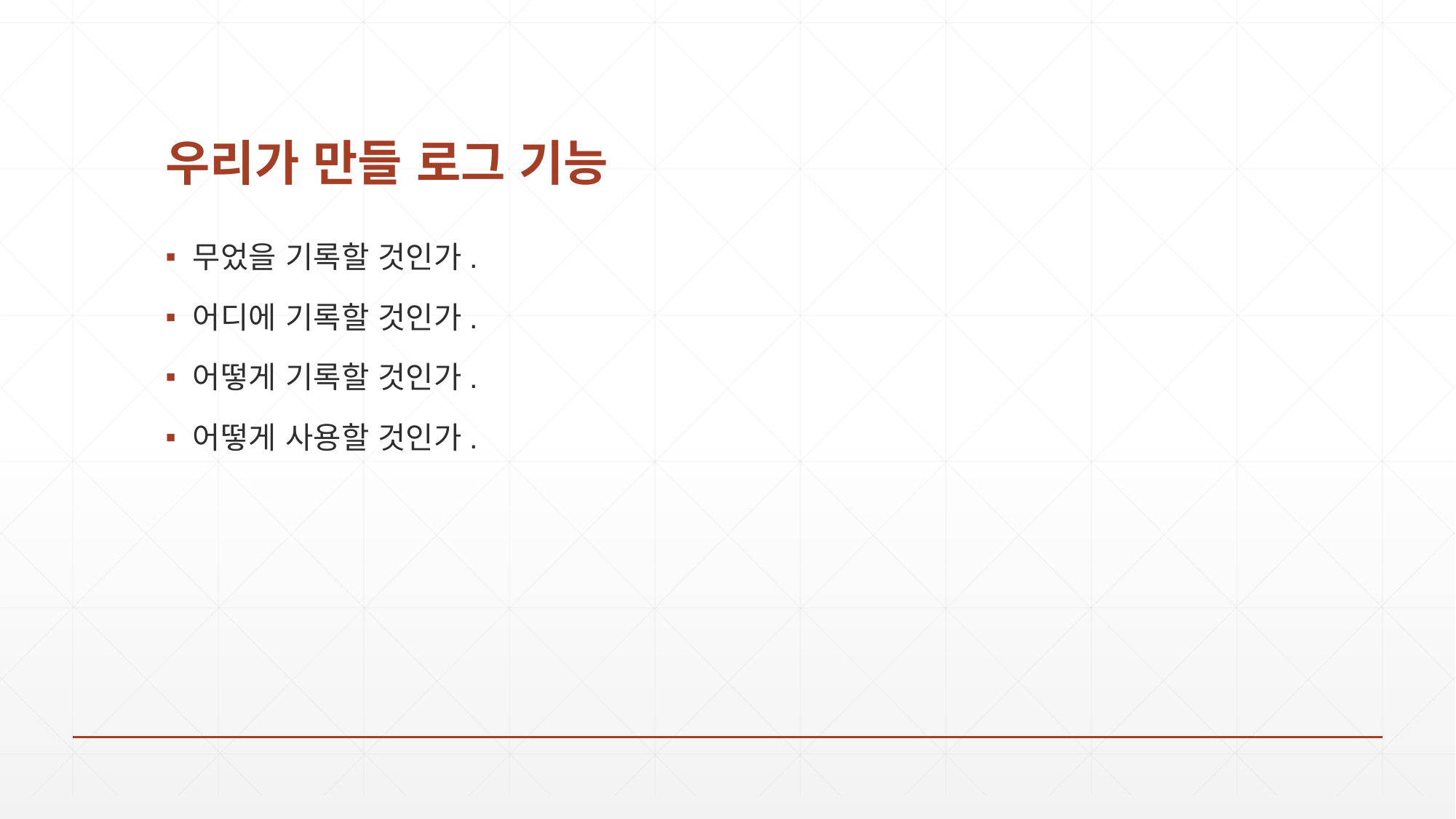

# 우리가 만들 로그 기능
무었을 기록할 것인가.
어디에 기록할 것인가.
어떻게 기록할 것인가.
어떻게 사용할 것인가.